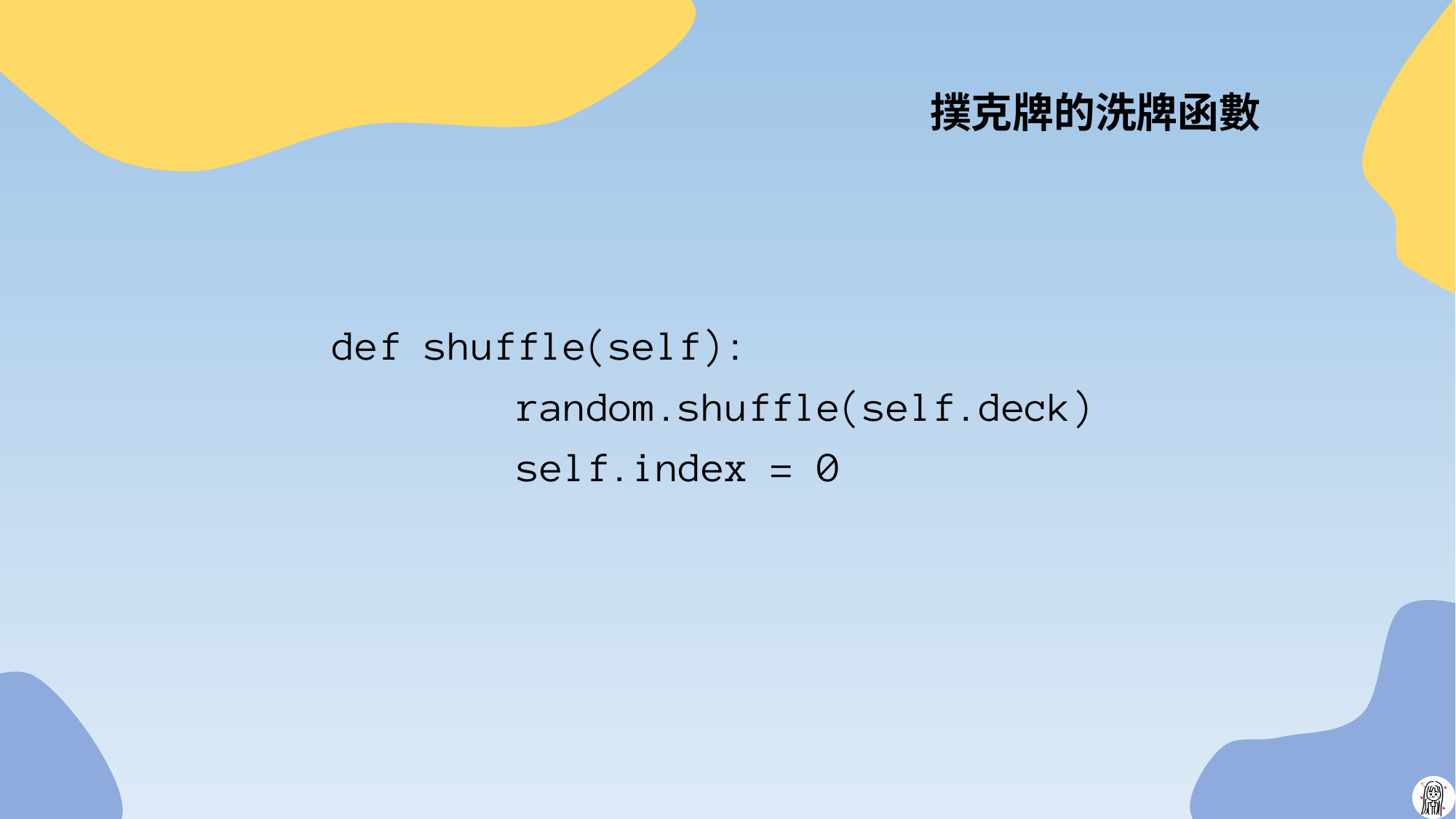

# 撲克牌的洗牌函數
def shuffle(self):
        random.shuffle(self.deck)
        self.index = 0
39